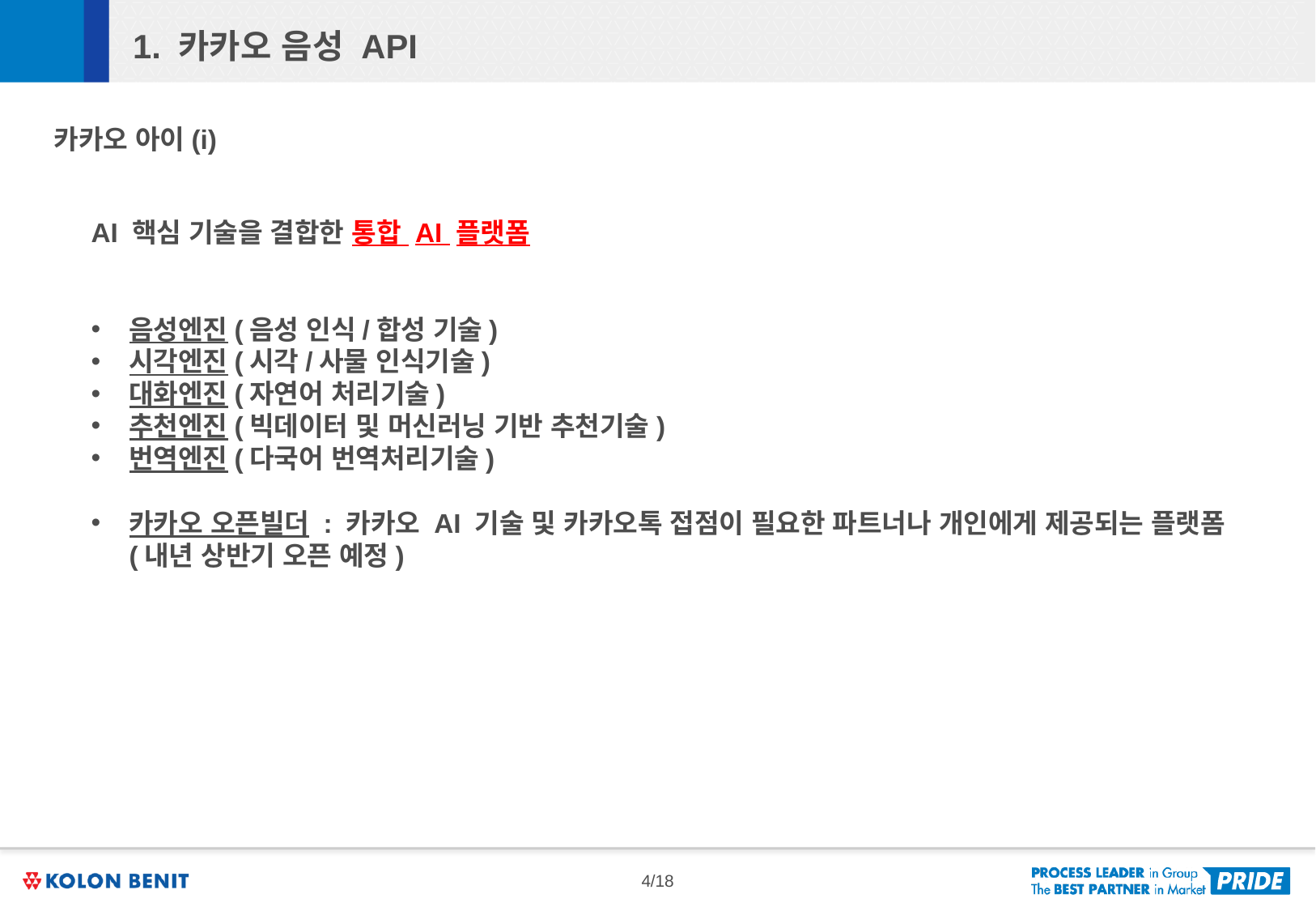

1. 카카오 음성 API
카카오 아이(i)
AI 핵심 기술을 결합한 통합 AI 플랫폼

음성엔진(음성 인식/합성 기술)
시각엔진(시각/사물 인식기술)
대화엔진(자연어 처리기술)
추천엔진(빅데이터 및 머신러닝 기반 추천기술)
번역엔진(다국어 번역처리기술)

카카오 오픈빌더 : 카카오 AI 기술 및 카카오톡 접점이 필요한 파트너나 개인에게 제공되는 플랫폼(내년 상반기 오픈 예정)